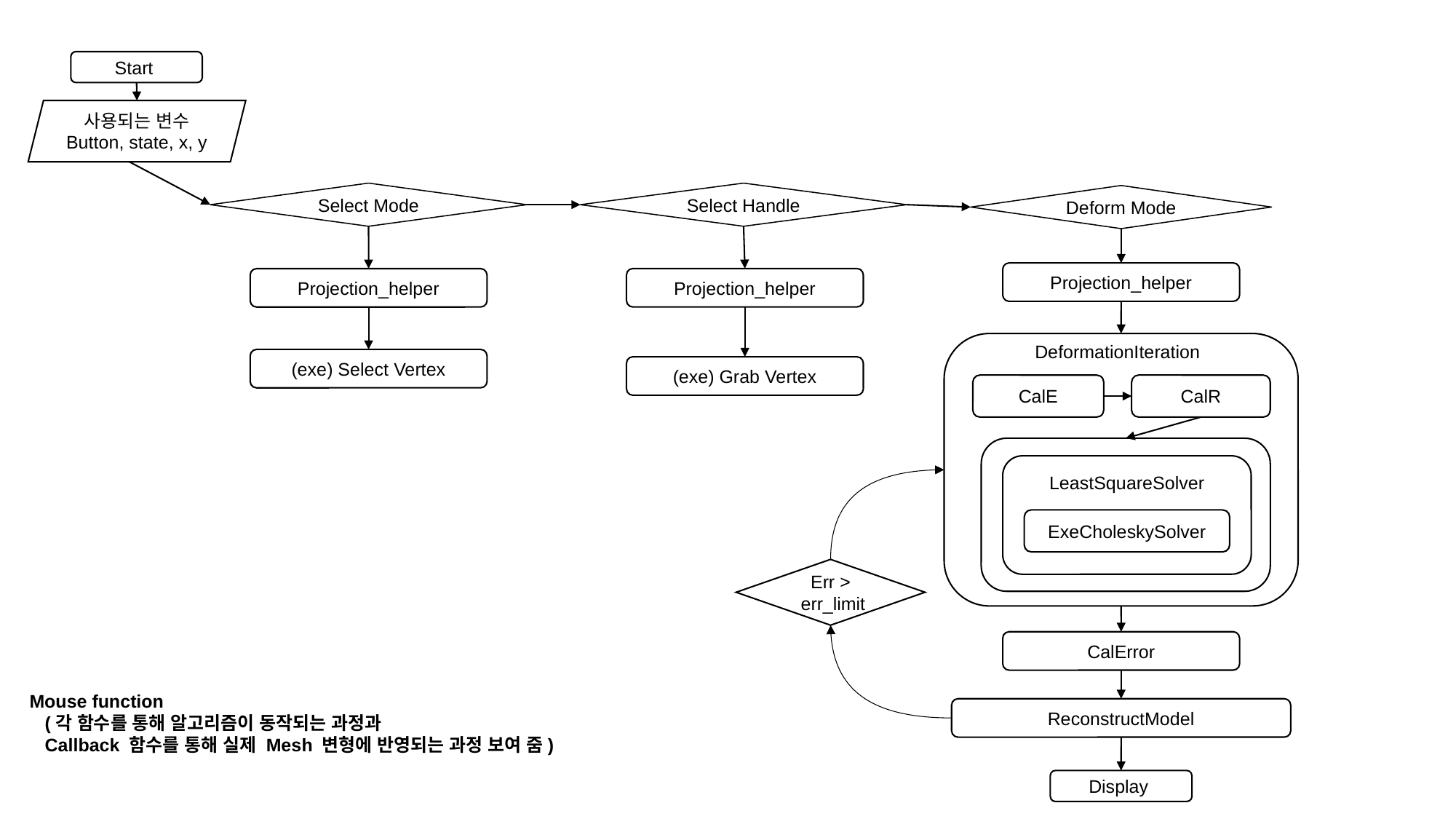

Start
사용되는 변수
Button, state, x, y
Select Mode
Select Handle
Deform Mode
Projection_helper
Projection_helper
Projection_helper
DeformationIteration
DeformationIteration
(exe) Select Vertex
(exe) Grab Vertex
CalE
CalR

LeastSquareSolver

ExeCholeskySolver
Err >
 err_limit
CalError
Mouse function
   (각 함수를 통해 알고리즘이 동작되는 과정과
   Callback 함수를 통해 실제 Mesh 변형에 반영되는 과정 보여 줌)
ReconstructModel
Display